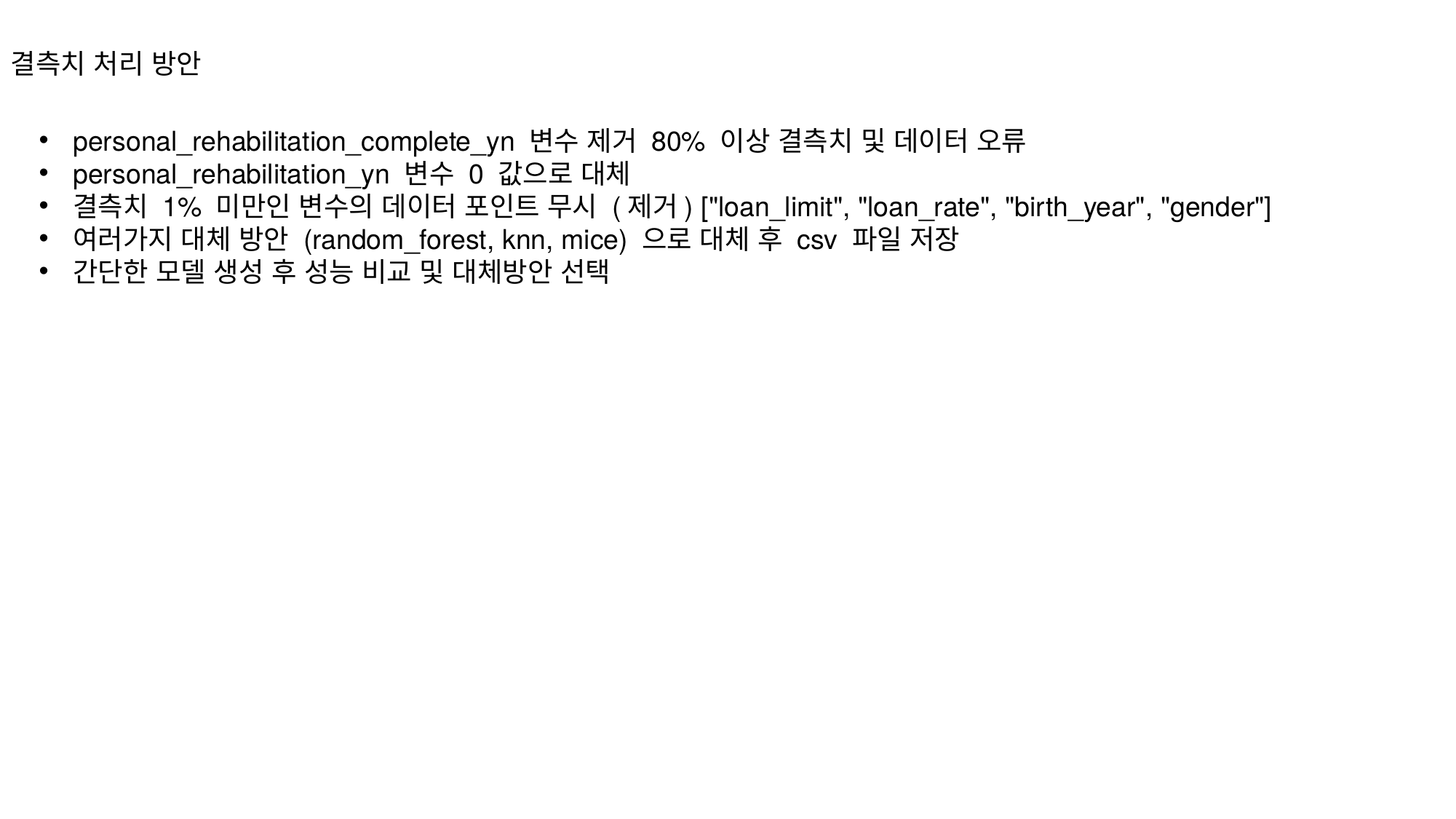

결측치 처리 방안

personal_rehabilitation_complete_yn 변수 제거 80% 이상 결측치 및 데이터 오류
personal_rehabilitation_yn 변수 0 값으로 대체
결측치 1% 미만인 변수의 데이터 포인트 무시 (제거) ["loan_limit", "loan_rate", "birth_year", "gender"]
여러가지 대체 방안 (random_forest, knn, mice) 으로 대체 후 csv 파일 저장
간단한 모델 생성 후 성능 비교 및 대체방안 선택